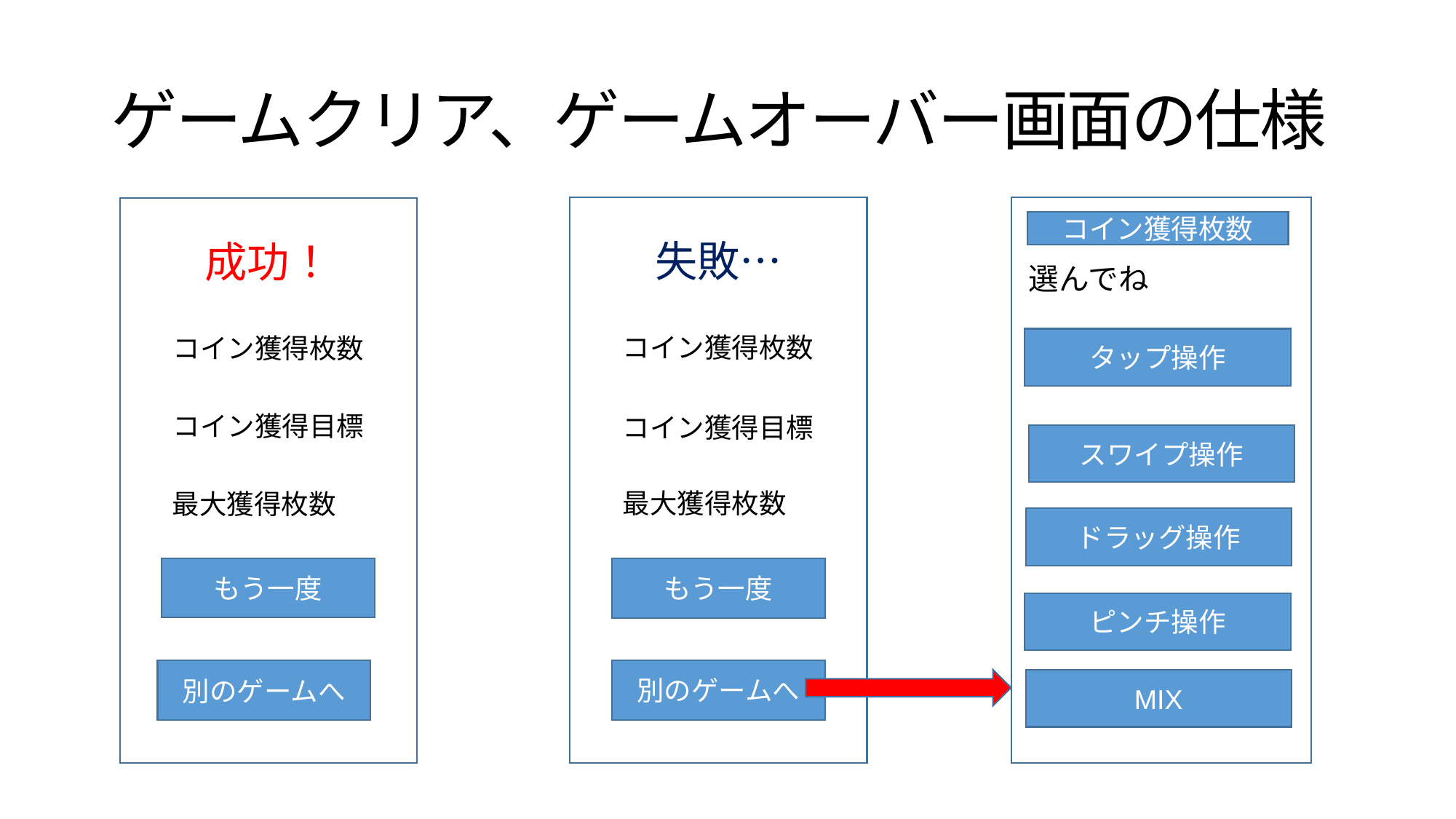

# ゲームクリア、ゲームオーバー画面の仕様

コイン獲得枚数
失敗…
成功！
選んでね
コイン獲得枚数
コイン獲得枚数
タップ操作
コイン獲得目標
コイン獲得目標
スワイプ操作
最大獲得枚数
最大獲得枚数
ドラッグ操作
もう一度
もう一度
ピンチ操作
別のゲームへ
別のゲームへ

MIX